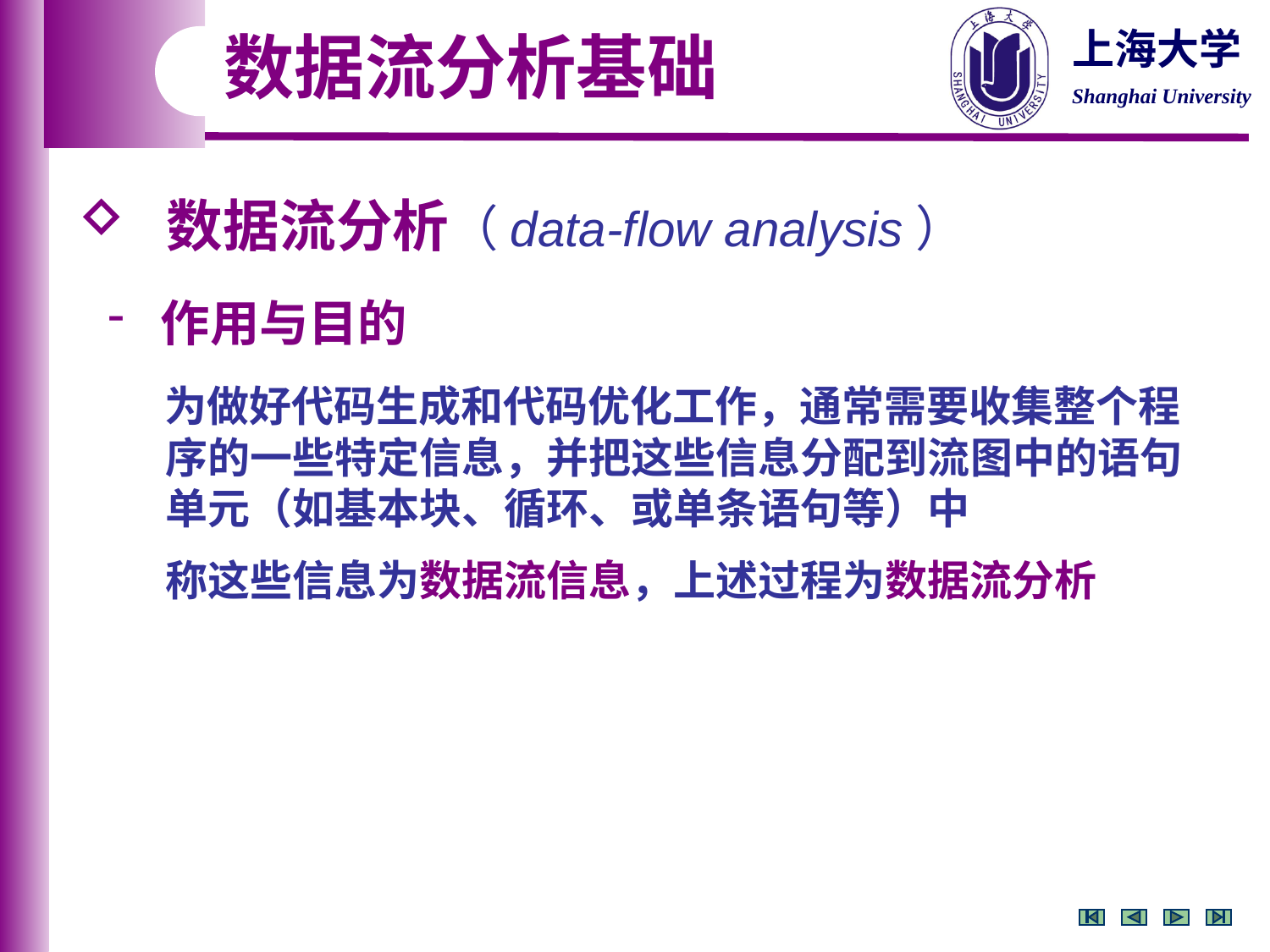

数据流分析基础
  数据流分析（data-flow analysis）
 作用与目的

    为做好代码生成和代码优化工作，通常需要收集整个程
     序的一些特定信息，并把这些信息分配到流图中的语句
     单元（如基本块、循环、或单条语句等）中

     称这些信息为数据流信息，上述过程为数据流分析